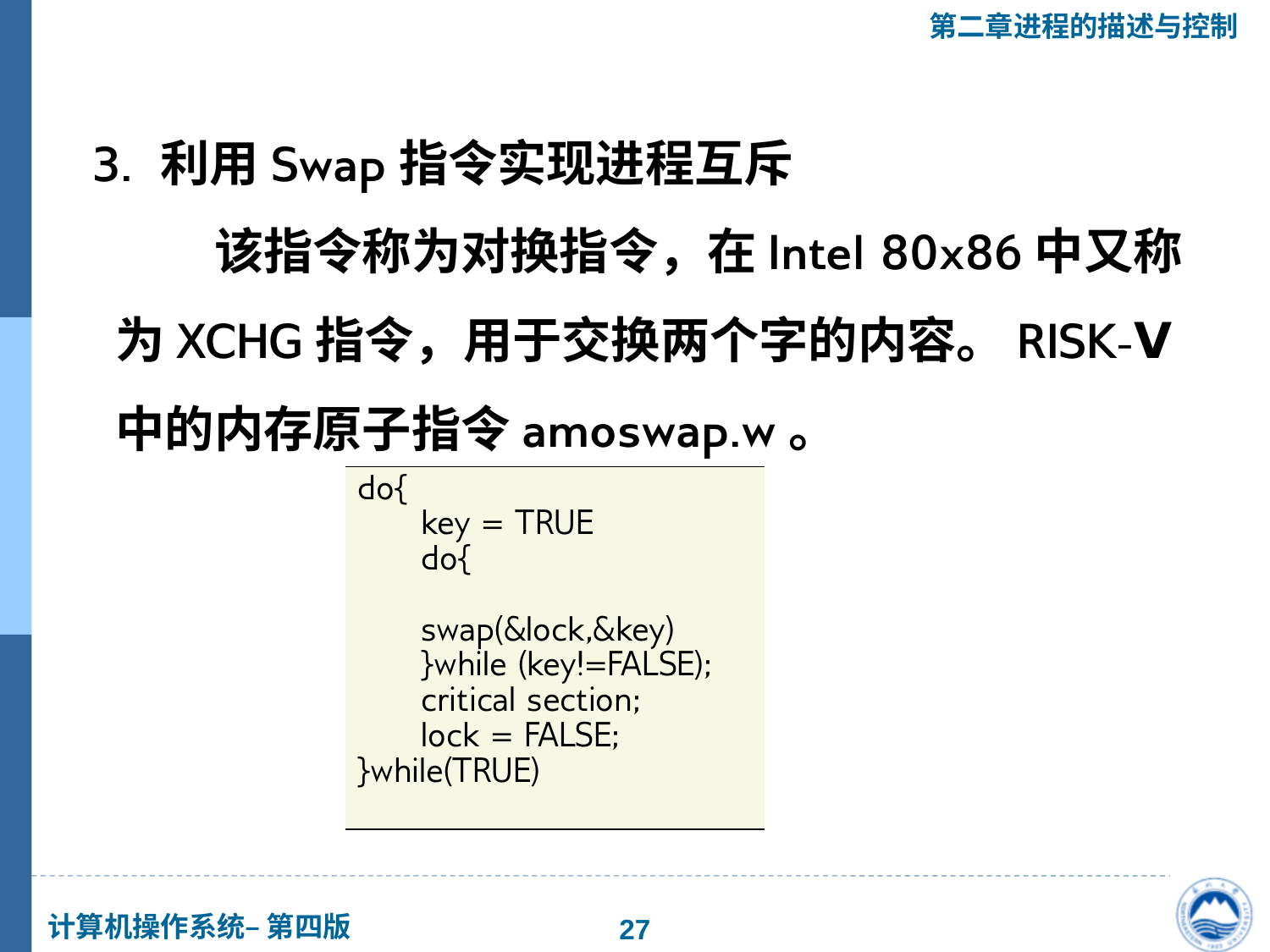

3. 利用Swap指令实现进程互斥
　　该指令称为对换指令，在Intel 80x86中又称为XCHG指令，用于交换两个字的内容。RISK-Ⅴ中的内存原子指令amoswap.w。

| do{ key = TRUE do{ swap(&lock,&key) }while (key!=FALSE); critical section; lock = FALSE; }while(TRUE) |
| --- |